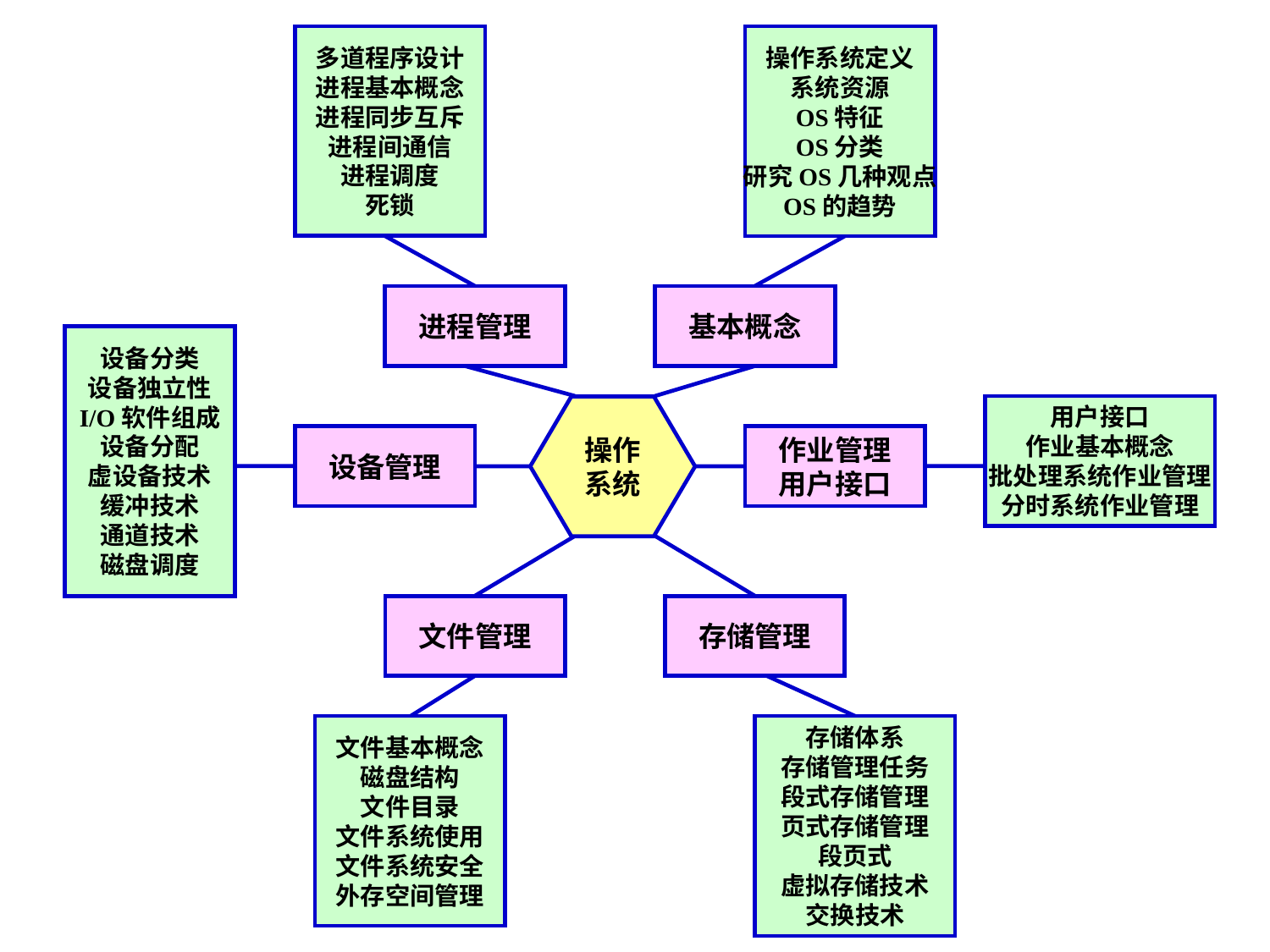

多道程序设计
进程基本概念
进程同步互斥
进程间通信
进程调度
死锁
操作系统定义
系统资源
OS特征
OS分类
研究OS几种观点
OS的趋势

进程管理
基本概念
设备分类
设备独立性
I/O软件组成
设备分配
虚设备技术
缓冲技术
通道技术
磁盘调度

用户接口
作业基本概念
批处理系统作业管理
分时系统作业管理

操作
系统

设备管理
作业管理
用户接口

文件管理
存储管理

文件基本概念
磁盘结构
文件目录
文件系统使用
文件系统安全
外存空间管理
存储体系
存储管理任务
段式存储管理
页式存储管理
段页式
虚拟存储技术
交换技术